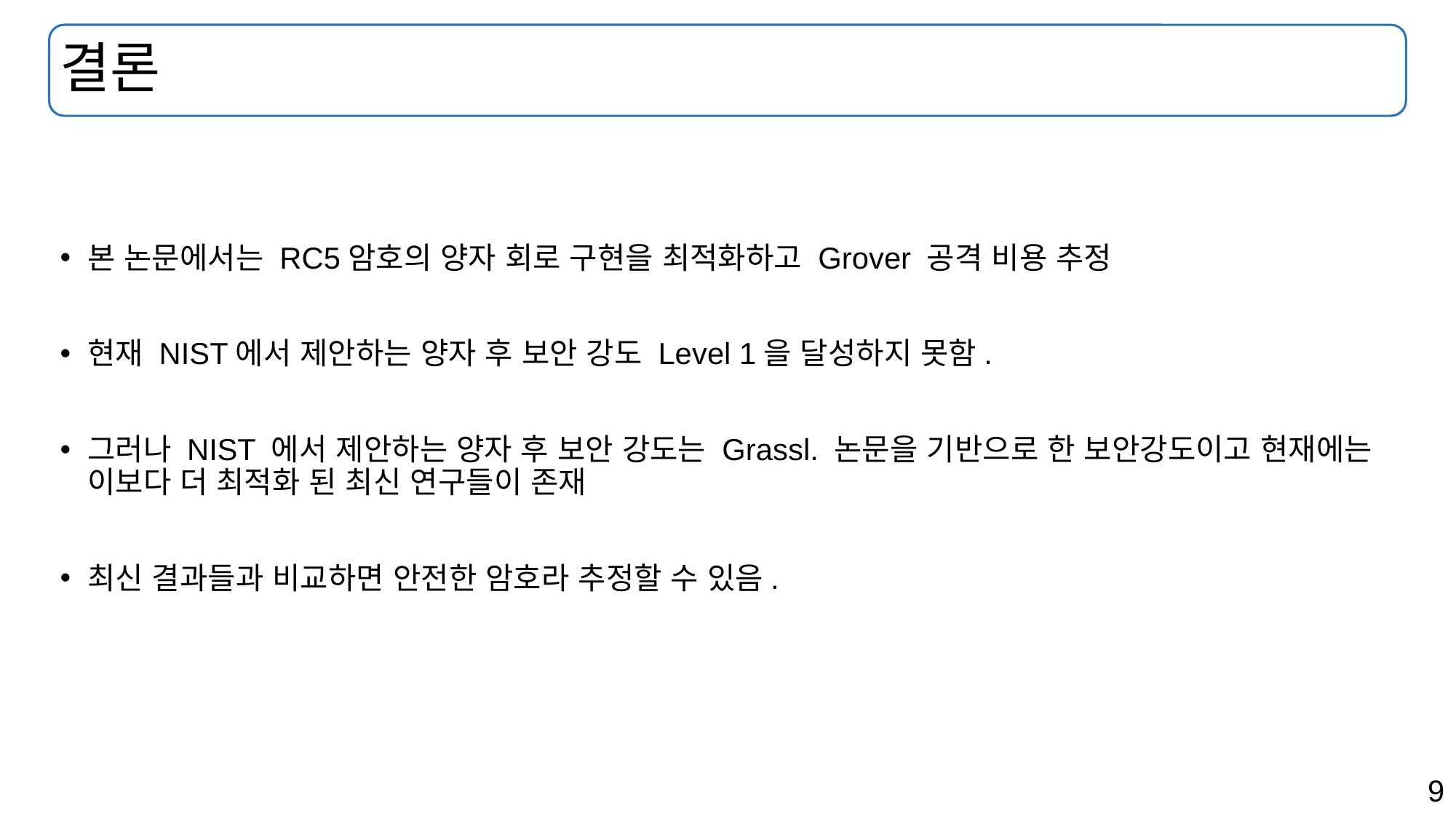

# 결론

본 논문에서는 RC5암호의 양자 회로 구현을 최적화하고 Grover 공격 비용 추정

현재 NIST에서 제안하는 양자 후 보안 강도 Level 1을 달성하지 못함.

그러나 NIST 에서 제안하는 양자 후 보안 강도는 Grassl. 논문을 기반으로 한 보안강도이고 현재에는 이보다 더 최적화 된 최신 연구들이 존재

최신 결과들과 비교하면 안전한 암호라 추정할 수 있음.